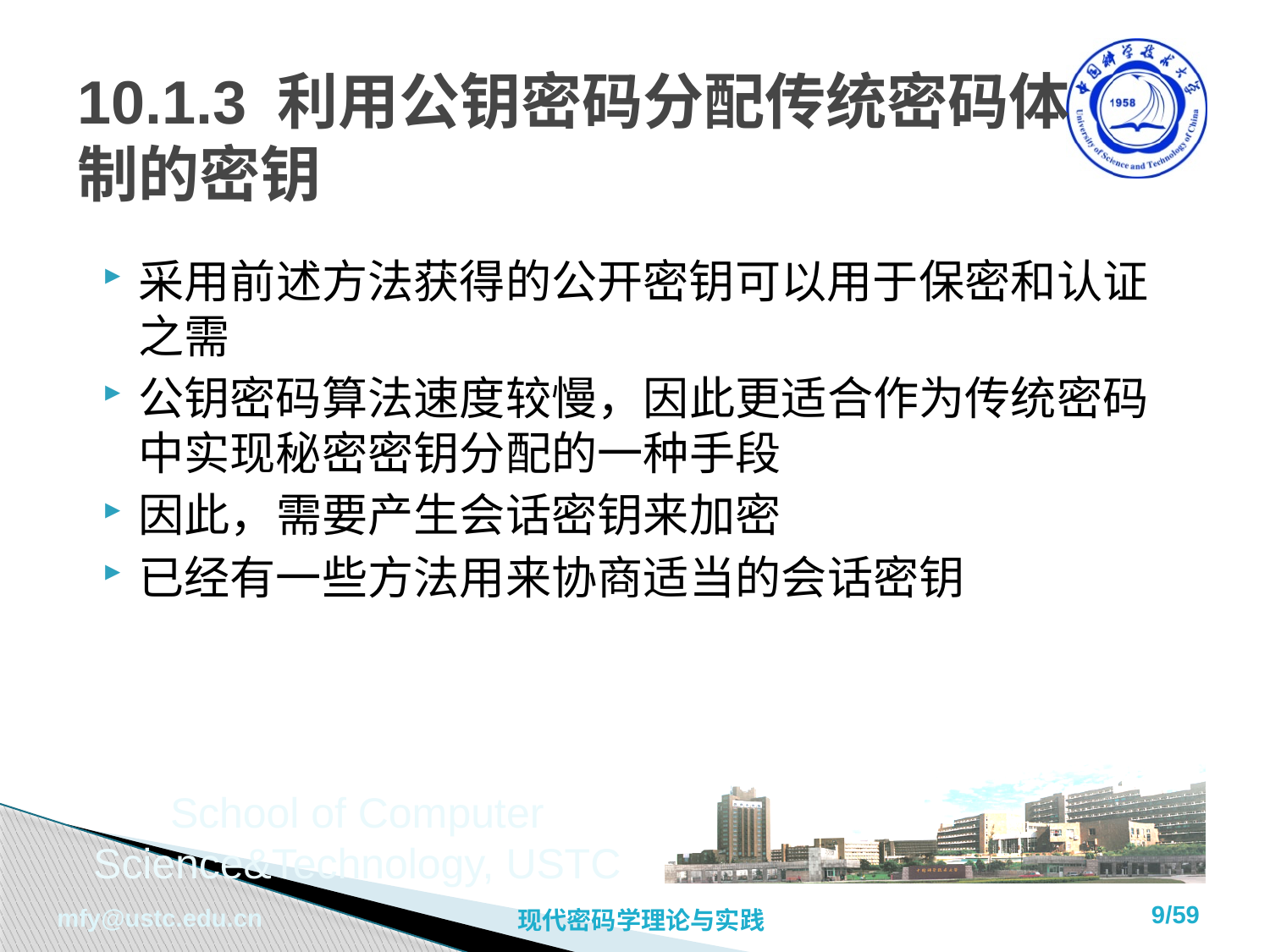

# 10.1.3 利用公钥密码分配传统密码体制的密钥
采用前述方法获得的公开密钥可以用于保密和认证之需
公钥密码算法速度较慢，因此更适合作为传统密码中实现秘密密钥分配的一种手段
因此，需要产生会话密钥来加密
已经有一些方法用来协商适当的会话密钥